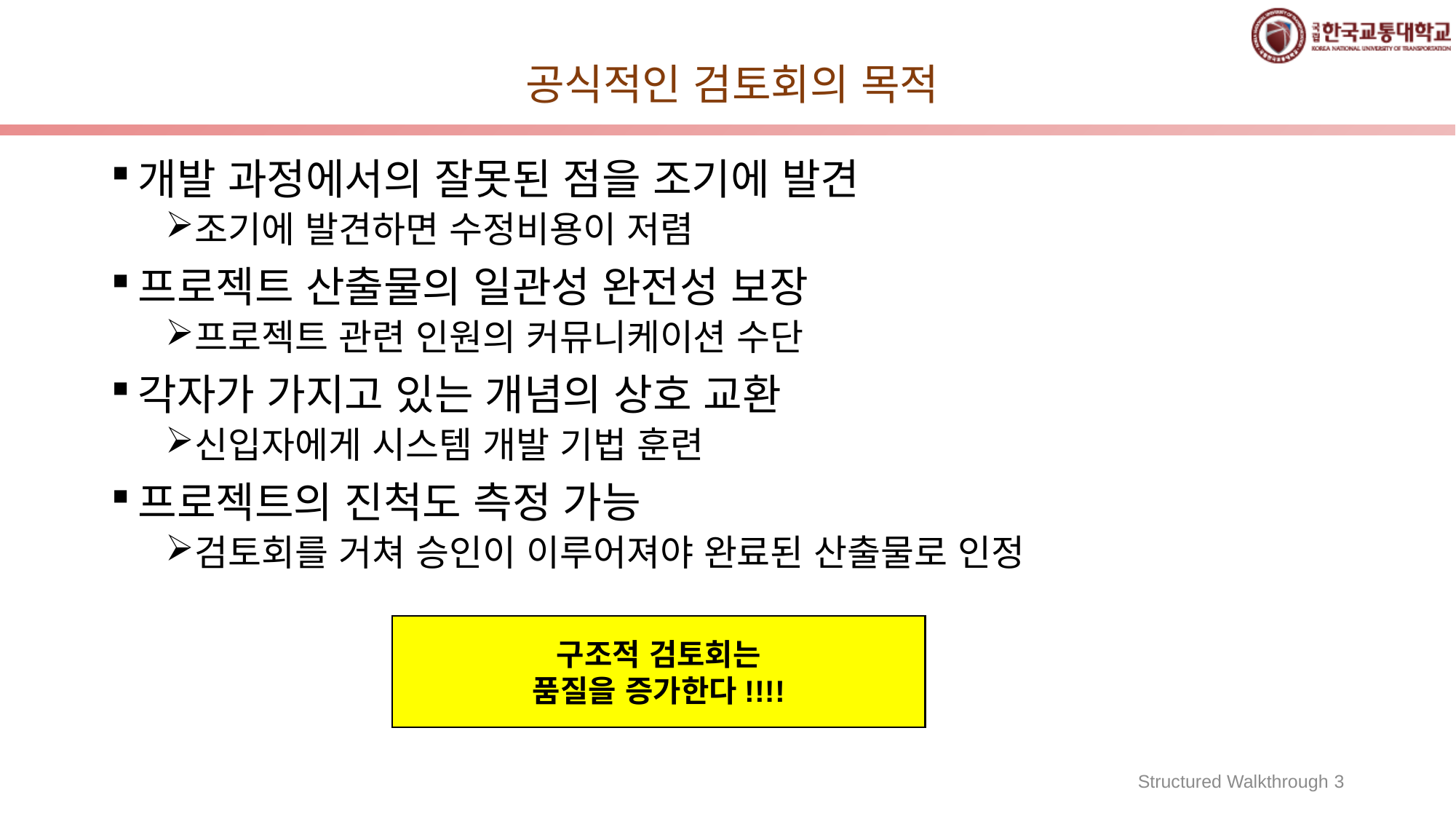

# 공식적인 검토회의 목적
개발 과정에서의 잘못된 점을 조기에 발견
조기에 발견하면 수정비용이 저렴
프로젝트 산출물의 일관성 완전성 보장
프로젝트 관련 인원의 커뮤니케이션 수단
각자가 가지고 있는 개념의 상호 교환
신입자에게 시스템 개발 기법 훈련
프로젝트의 진척도 측정 가능
검토회를 거쳐 승인이 이루어져야 완료된 산출물로 인정

구조적 검토회는
품질을 증가한다!!!!
Structured Walkthrough 3